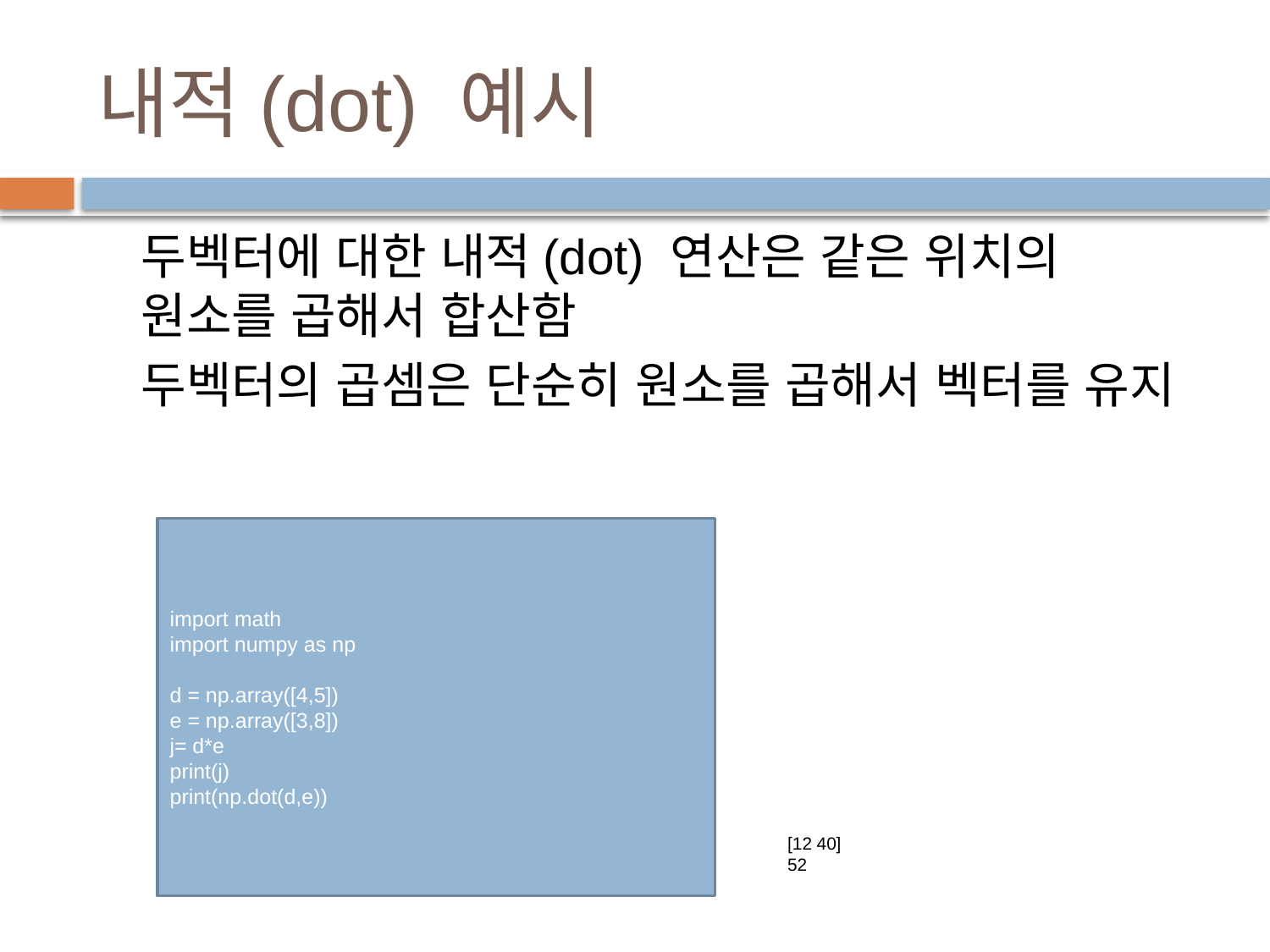

# 내적(dot) 예시
두벡터에 대한 내적(dot) 연산은 같은 위치의 원소를 곱해서 합산함
두벡터의 곱셈은 단순히 원소를 곱해서 벡터를 유지
import math
import numpy as np

d = np.array([4,5])
e = np.array([3,8])
j= d*e
print(j)
print(np.dot(d,e))
[12 40]
52